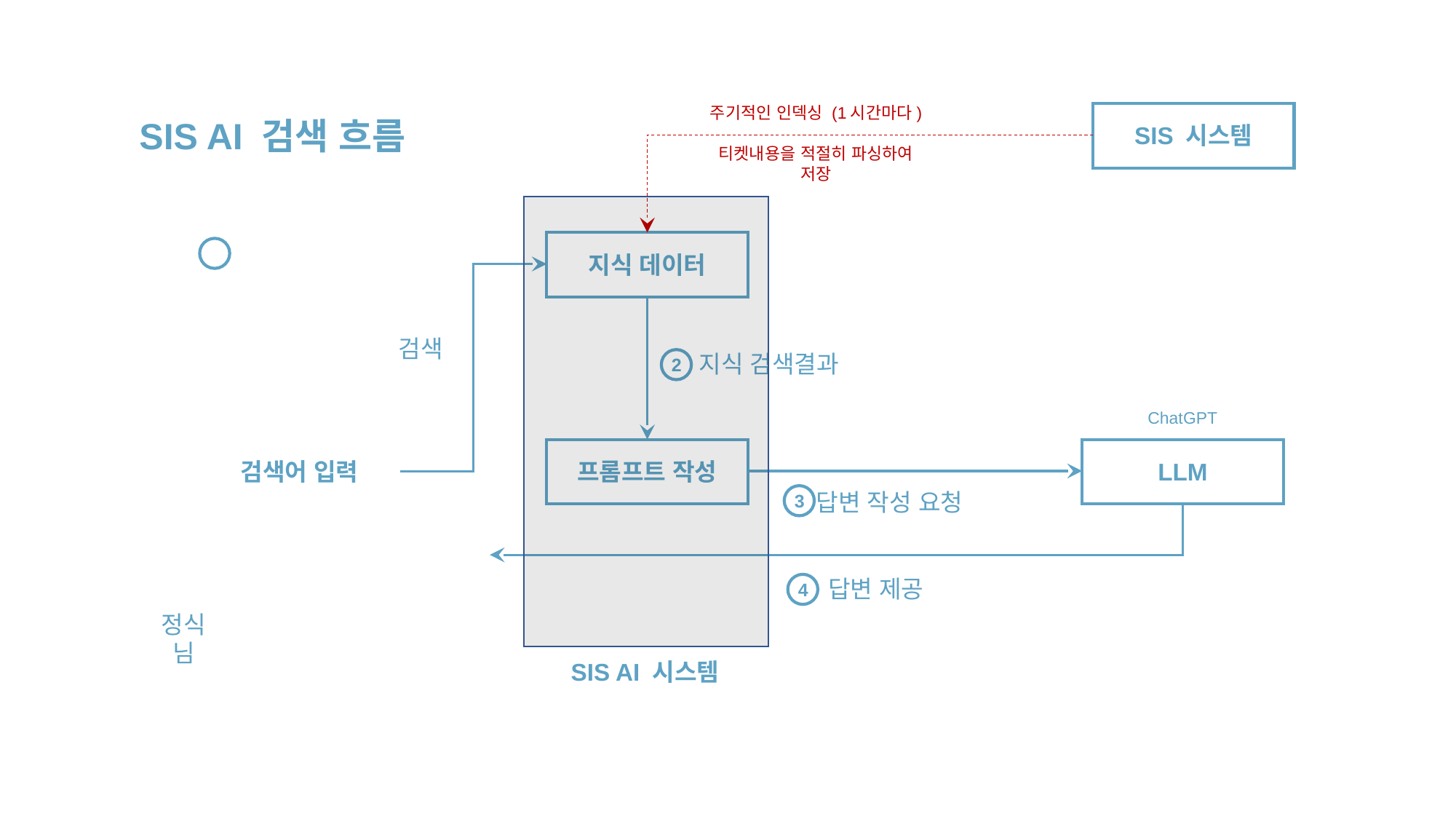

주기적인 인덱싱 (1시간마다)

SIS 시스템
SIS AI 검색 흐름
티켓내용을 적절히 파싱하여 저장

지식 데이터

검색
지식 검색결과
2

ChatGPT

프롬프트 작성

LLM
검색어 입력
답변 작성 요청
3

답변 제공
4

정식님
SIS AI 시스템